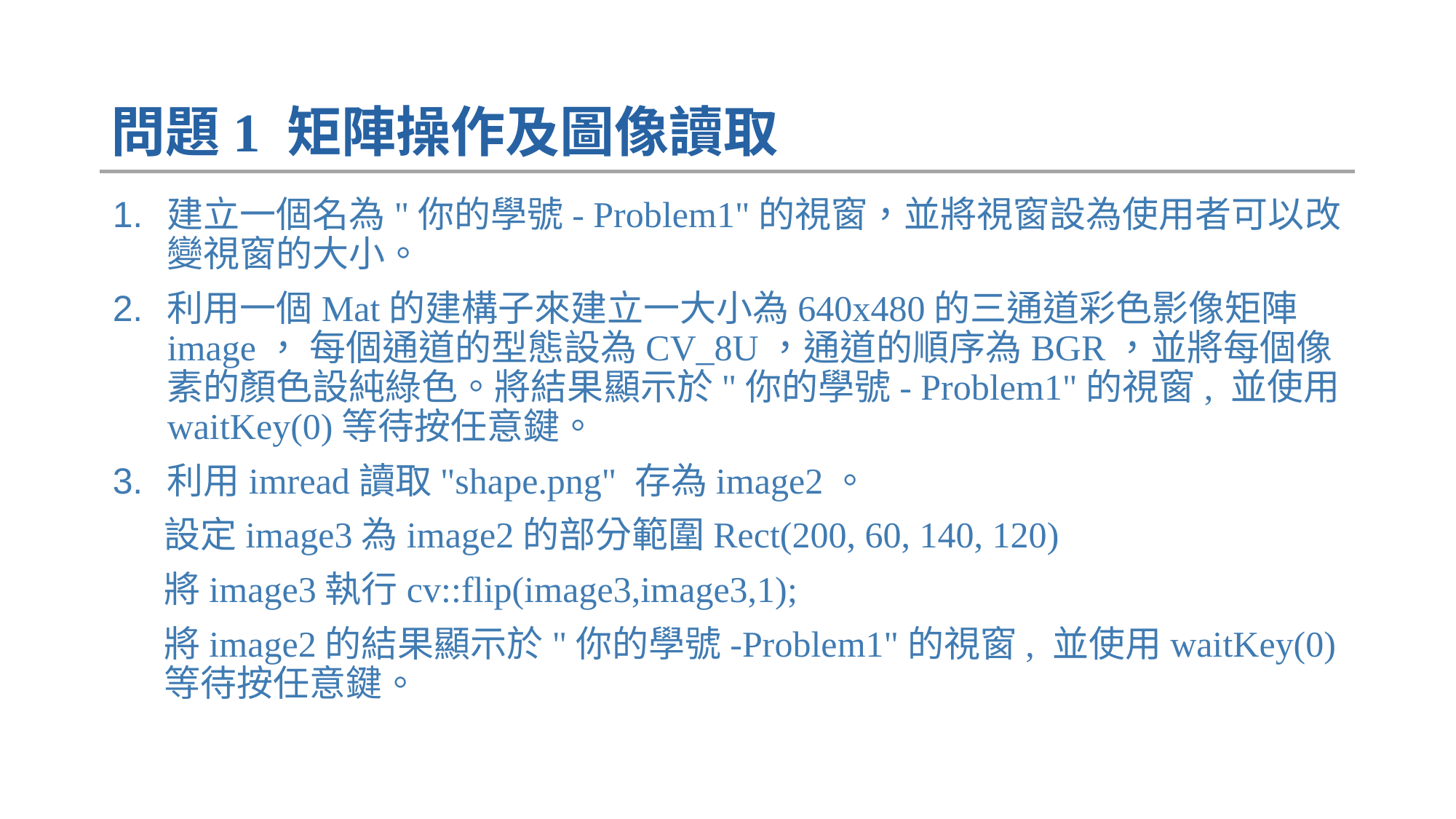

# 問題1 矩陣操作及圖像讀取
建立一個名為"你的學號- Problem1"的視窗，並將視窗設為使用者可以改變視窗的大小。
利用一個Mat的建構子來建立一大小為640x480的三通道彩色影像矩陣image， 每個通道的型態設為CV_8U，通道的順序為BGR，並將每個像素的顏色設純綠色。將結果顯示於"你的學號- Problem1"的視窗, 並使用waitKey(0)等待按任意鍵。
利用imread讀取"shape.png" 存為image2。
設定image3為image2的部分範圍Rect(200, 60, 140, 120)
將image3執行cv::flip(image3,image3,1);
將image2的結果顯示於"你的學號-Problem1"的視窗, 並使用waitKey(0)等待按任意鍵。